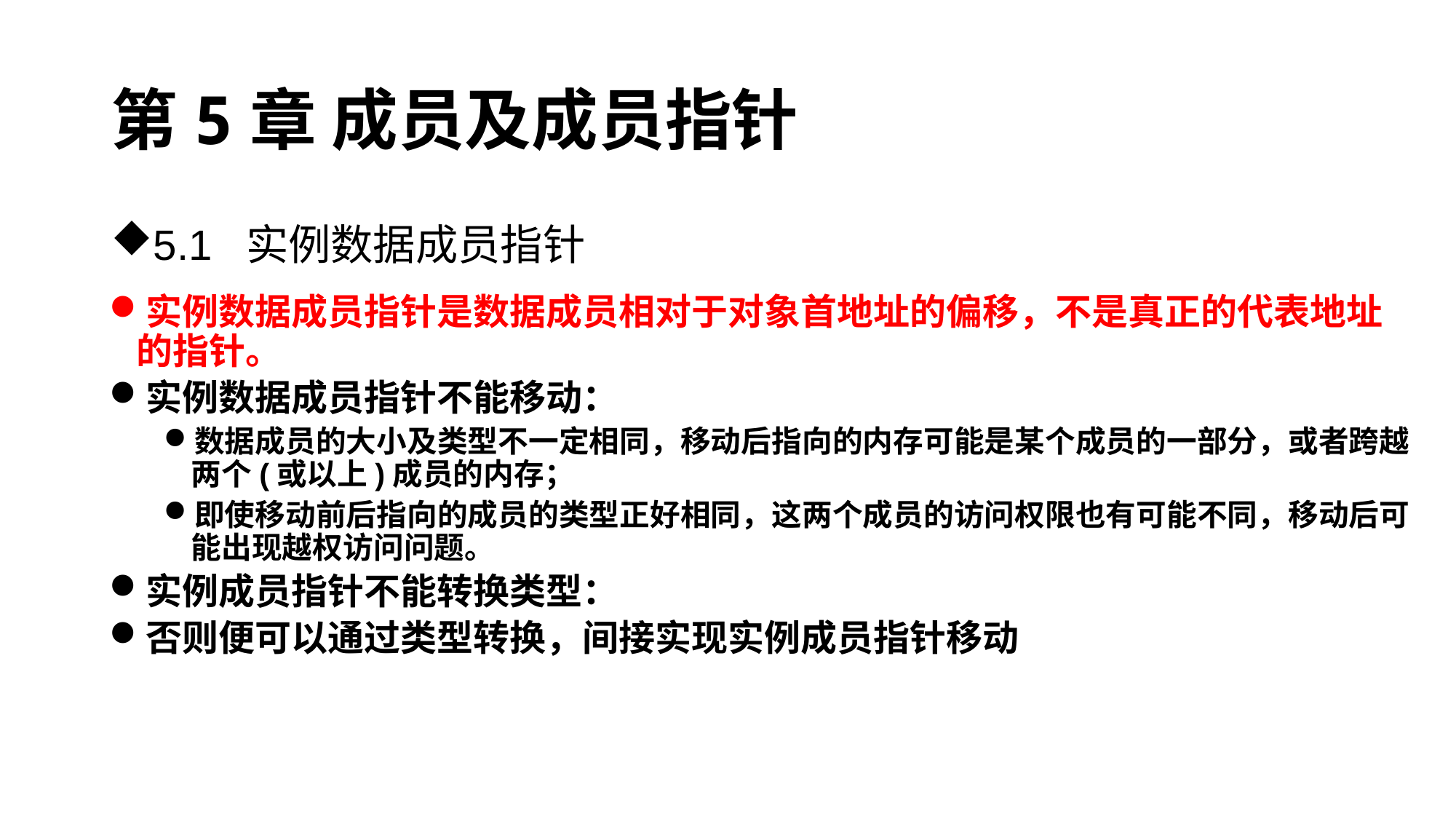

# 第5章 成员及成员指针
5.1  实例数据成员指针
实例数据成员指针是数据成员相对于对象首地址的偏移，不是真正的代表地址的指针。
实例数据成员指针不能移动：
数据成员的大小及类型不一定相同，移动后指向的内存可能是某个成员的一部分，或者跨越两个(或以上)成员的内存；
即使移动前后指向的成员的类型正好相同，这两个成员的访问权限也有可能不同，移动后可能出现越权访问问题。
实例成员指针不能转换类型：
否则便可以通过类型转换，间接实现实例成员指针移动